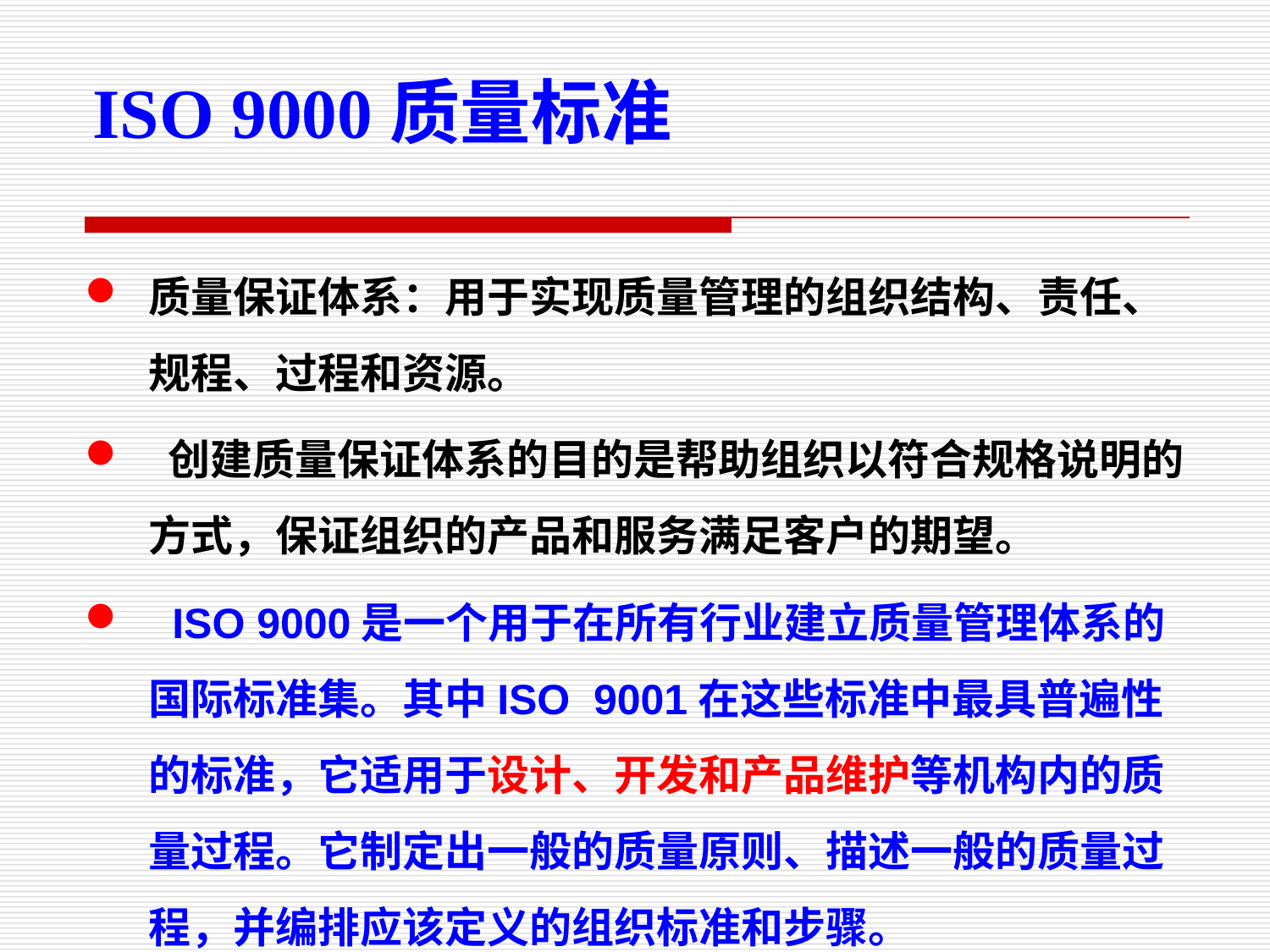

ISO 9000质量标准
质量保证体系：用于实现质量管理的组织结构、责任、规程、过程和资源。
 创建质量保证体系的目的是帮助组织以符合规格说明的方式，保证组织的产品和服务满足客户的期望。
  ISO 9000是一个用于在所有行业建立质量管理体系的国际标准集。其中ISO  9001在这些标准中最具普遍性的标准，它适用于设计、开发和产品维护等机构内的质量过程。它制定出一般的质量原则、描述一般的质量过程，并编排应该定义的组织标准和步骤。